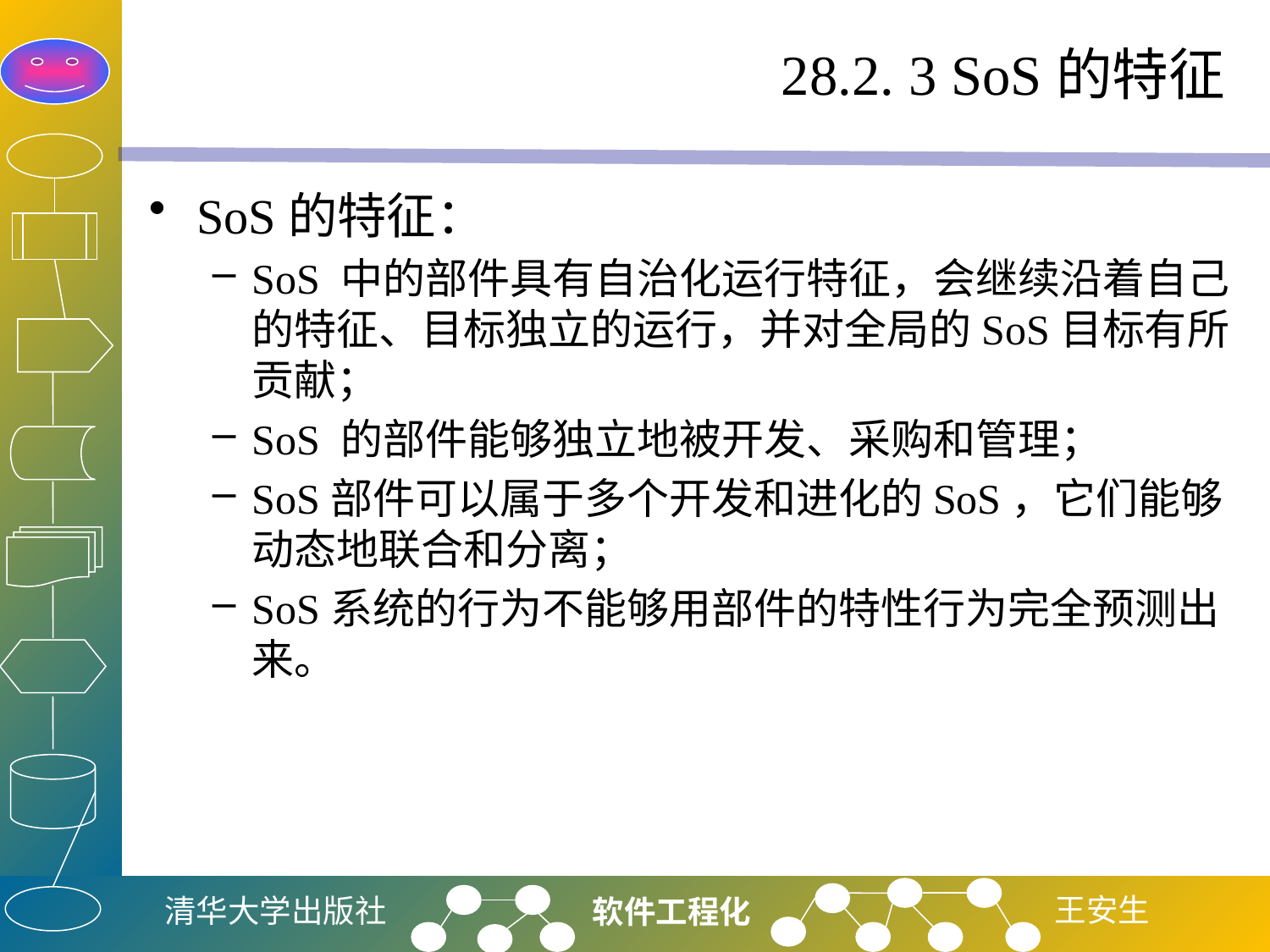

# 28.2. 3 SoS的特征
SoS的特征：
SoS 中的部件具有自治化运行特征，会继续沿着自己的特征、目标独立的运行，并对全局的SoS目标有所贡献；
SoS 的部件能够独立地被开发、采购和管理；
SoS部件可以属于多个开发和进化的SoS，它们能够动态地联合和分离；
SoS系统的行为不能够用部件的特性行为完全预测出来。